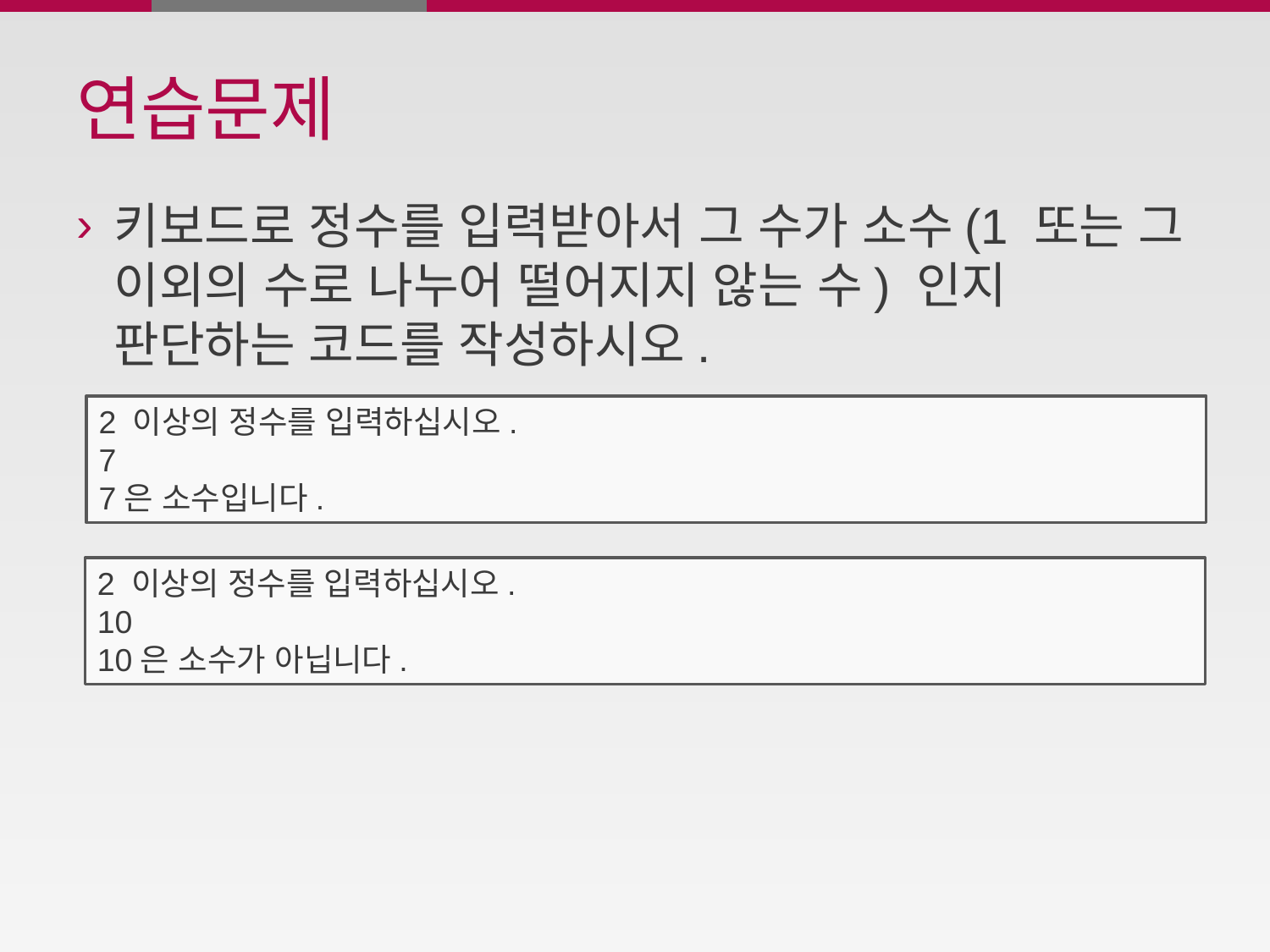

# 연습문제
키보드로 정수를 입력받아서 그 수가 소수(1 또는 그 이외의 수로 나누어 떨어지지 않는 수) 인지 판단하는 코드를 작성하시오.
2 이상의 정수를 입력하십시오.
7
7은 소수입니다.
2 이상의 정수를 입력하십시오.
10
10은 소수가 아닙니다.